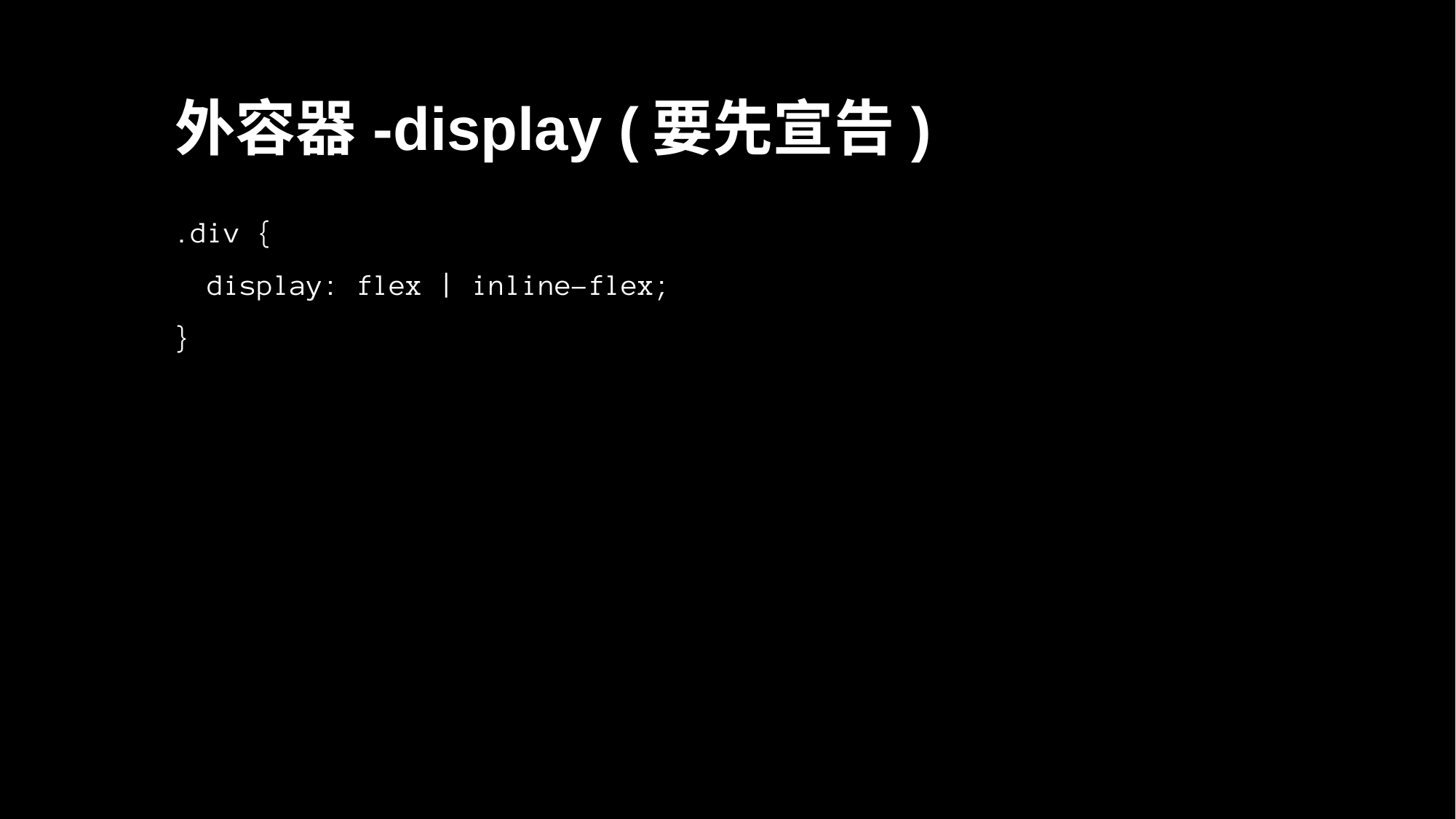

# 外容器-display (要先宣告)
.div {
  display: flex | inline-flex;
}